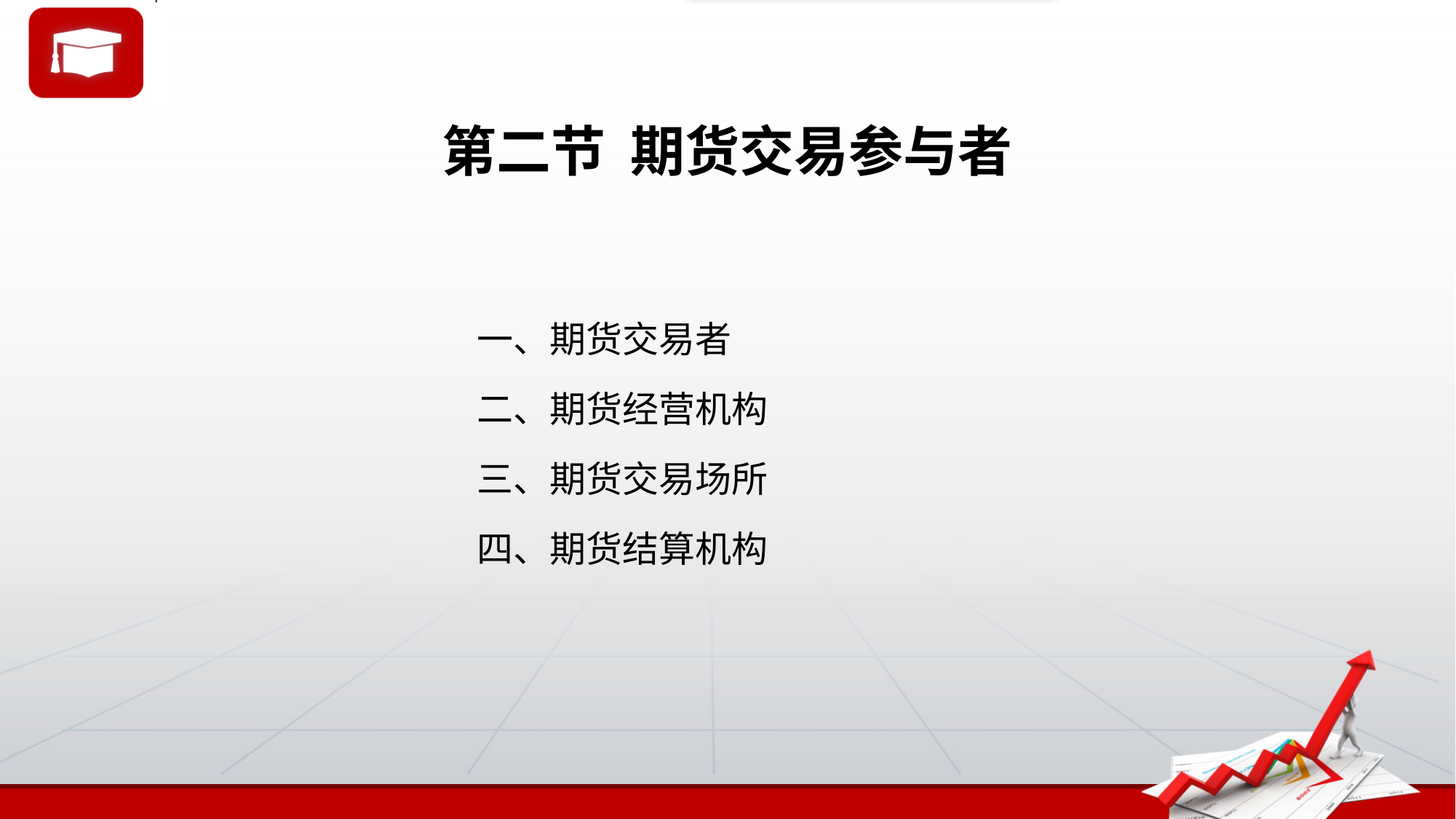

# 第二节  期货交易参与者
一、期货交易者
二、期货经营机构
三、期货交易场所
四、期货结算机构